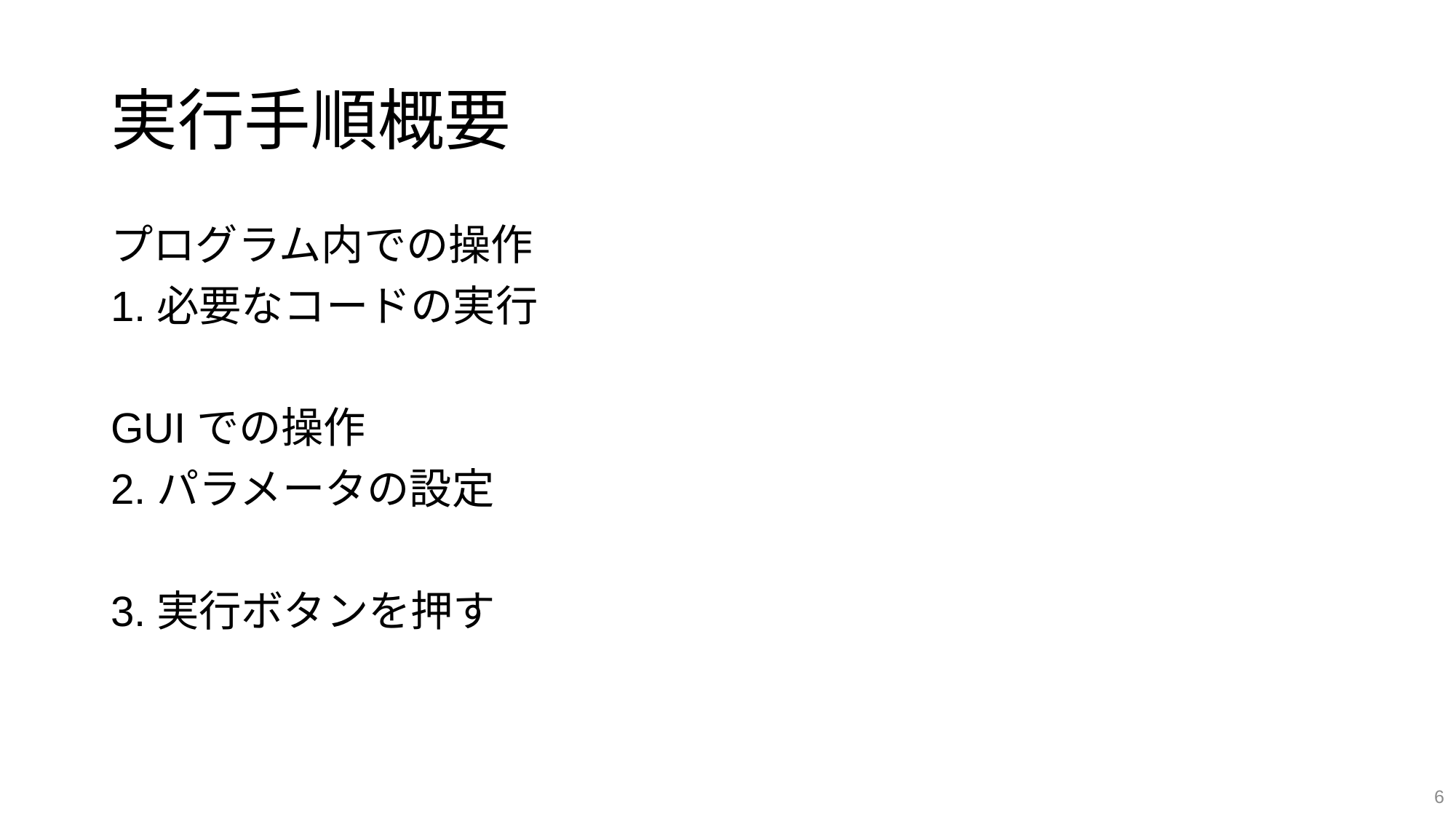

# 実行手順概要
プログラム内での操作
1.必要なコードの実行

GUIでの操作
2.パラメータの設定

3.実行ボタンを押す
6